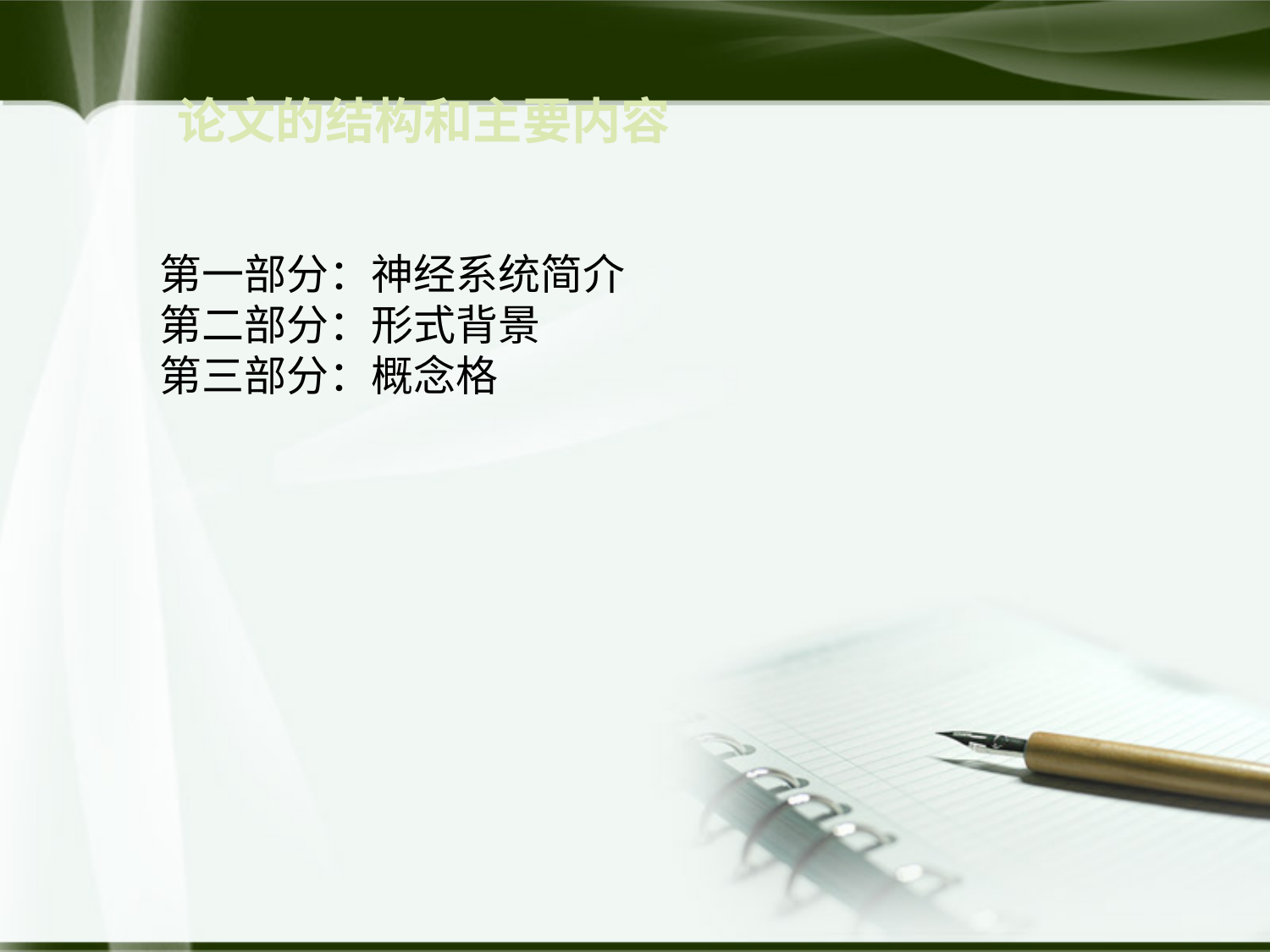

# 论文的结构和主要内容

第一部分：神经系统简介
第二部分：形式背景
第三部分：概念格